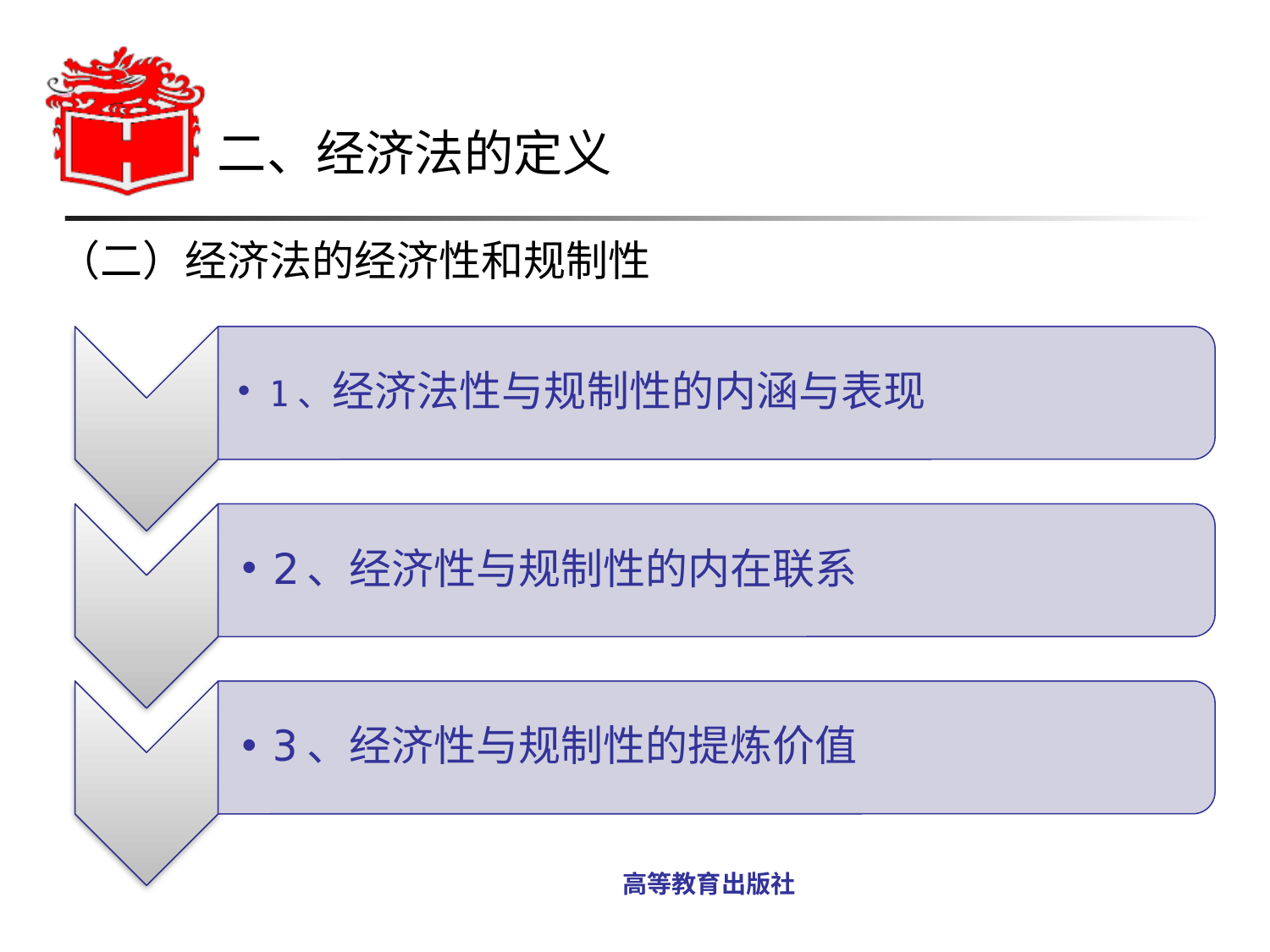

二、经济法的定义
（二）经济法的经济性和规制性

1、经济法性与规制性的内涵与表现

2、经济性与规制性的内在联系

3、经济性与规制性的提炼价值

高等教育出版社